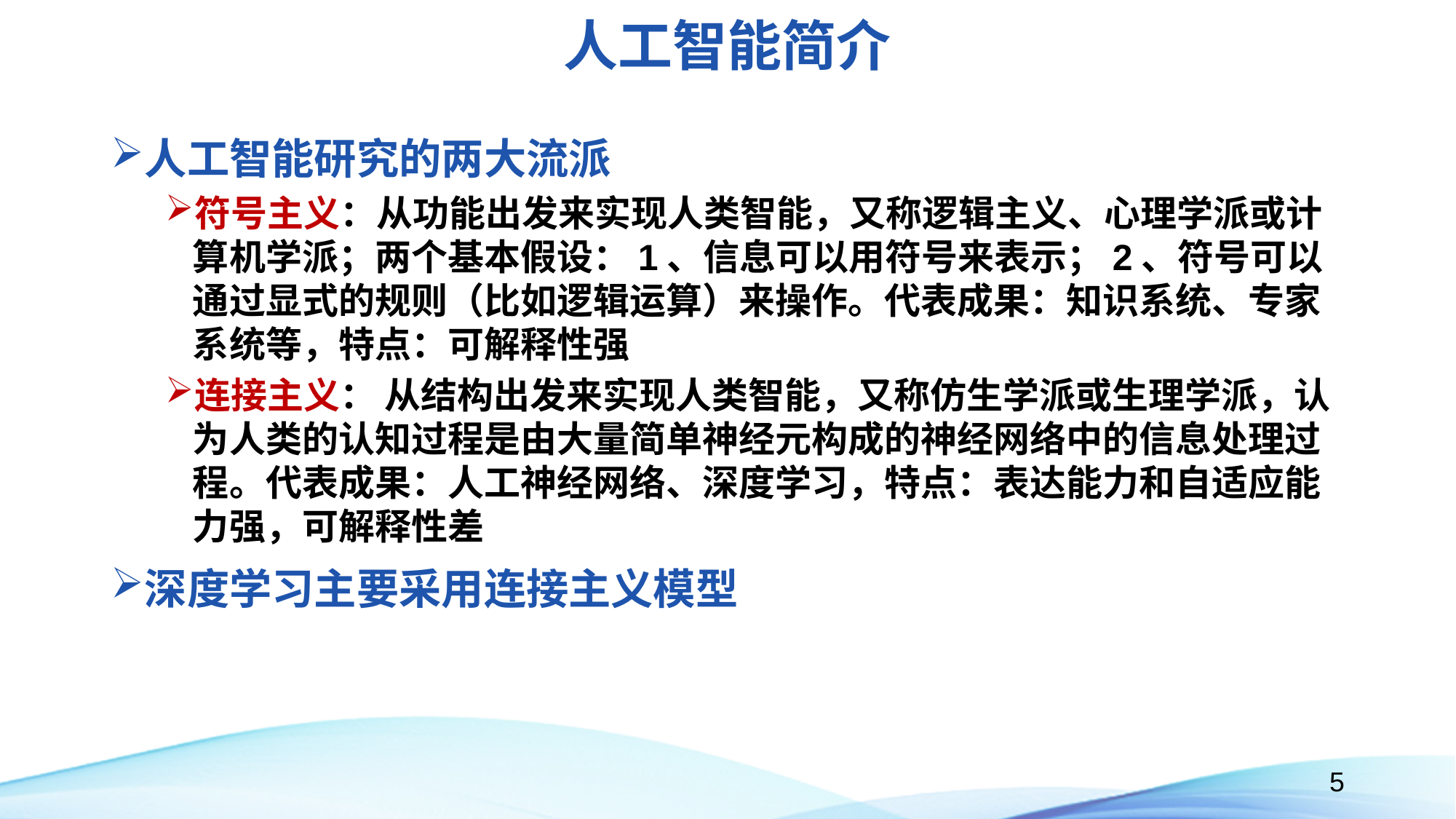

# 人工智能简介
人工智能研究的两大流派
符号主义：从功能出发来实现人类智能，又称逻辑主义、心理学派或计算机学派；两个基本假设：1、信息可以用符号来表示；2、符号可以通过显式的规则（比如逻辑运算）来操作。代表成果：知识系统、专家系统等，特点：可解释性强
连接主义： 从结构出发来实现人类智能，又称仿生学派或生理学派，认为人类的认知过程是由大量简单神经元构成的神经网络中的信息处理过程。代表成果：人工神经网络、深度学习，特点：表达能力和自适应能力强，可解释性差
深度学习主要采用连接主义模型
5